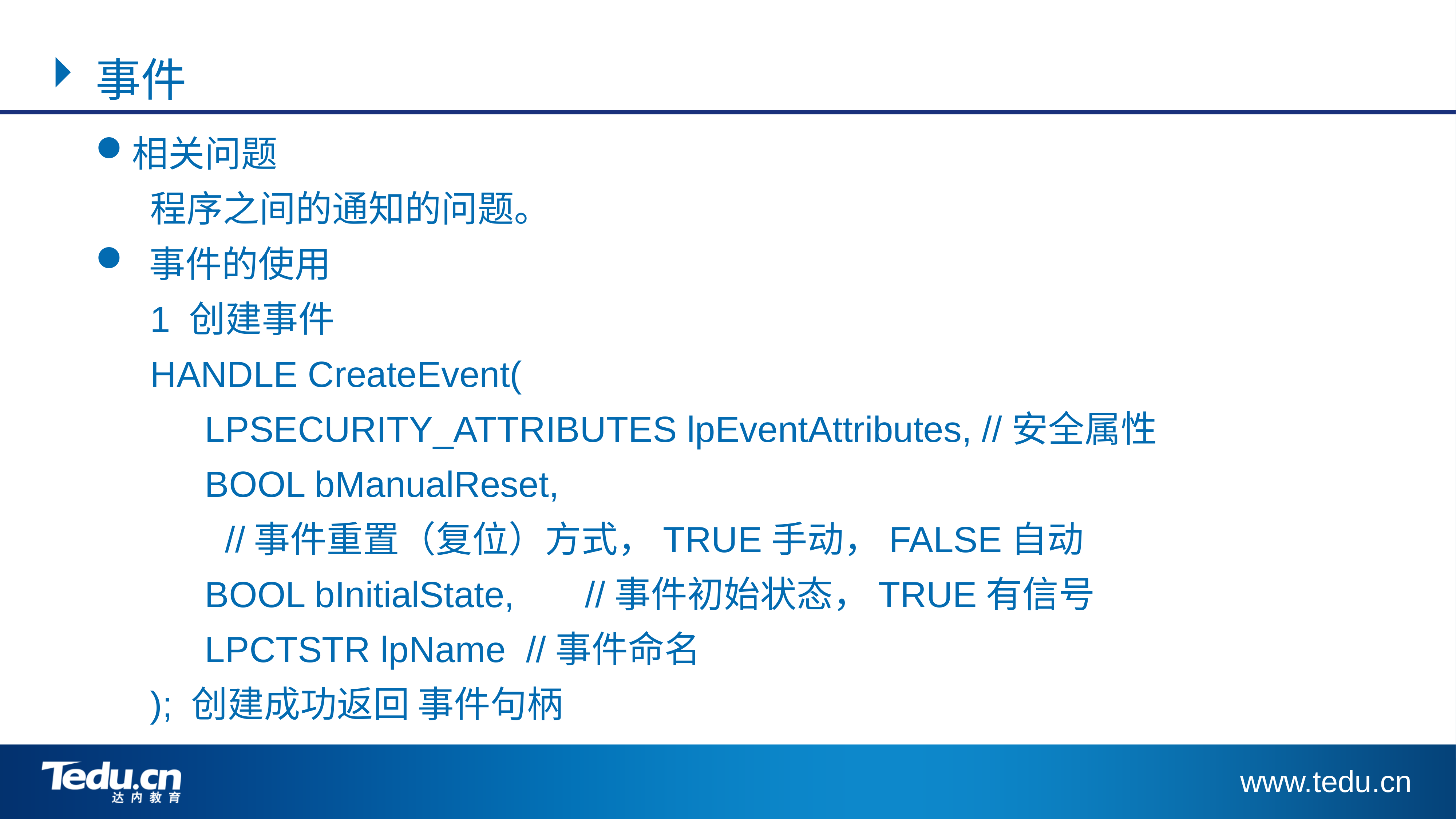

事件
相关问题
	程序之间的通知的问题。
 事件的使用
	1 创建事件
	HANDLE CreateEvent(
		LPSECURITY_ATTRIBUTES lpEventAttributes, //安全属性
		BOOL bManualReset,
		  //事件重置（复位）方式，TRUE手动，FALSE自动
		BOOL bInitialState,       //事件初始状态，TRUE有信号
		LPCTSTR lpName  //事件命名
	); 创建成功返回 事件句柄